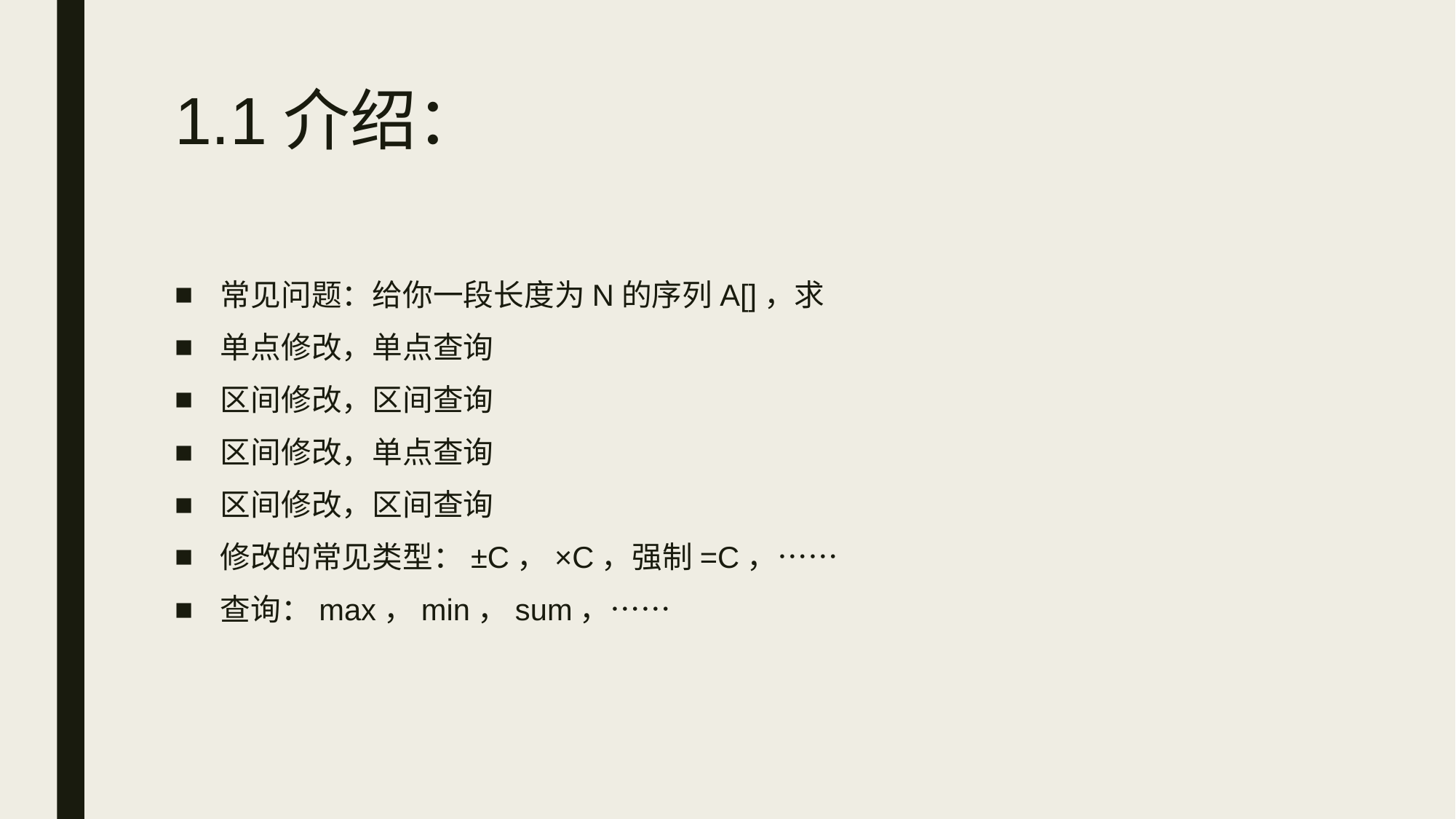

# 1.1介绍：
常见问题：给你一段长度为N的序列A[]，求
单点修改，单点查询
区间修改，区间查询
区间修改，单点查询
区间修改，区间查询
修改的常见类型：±C，×C，强制=C，……
查询：max，min，sum，……